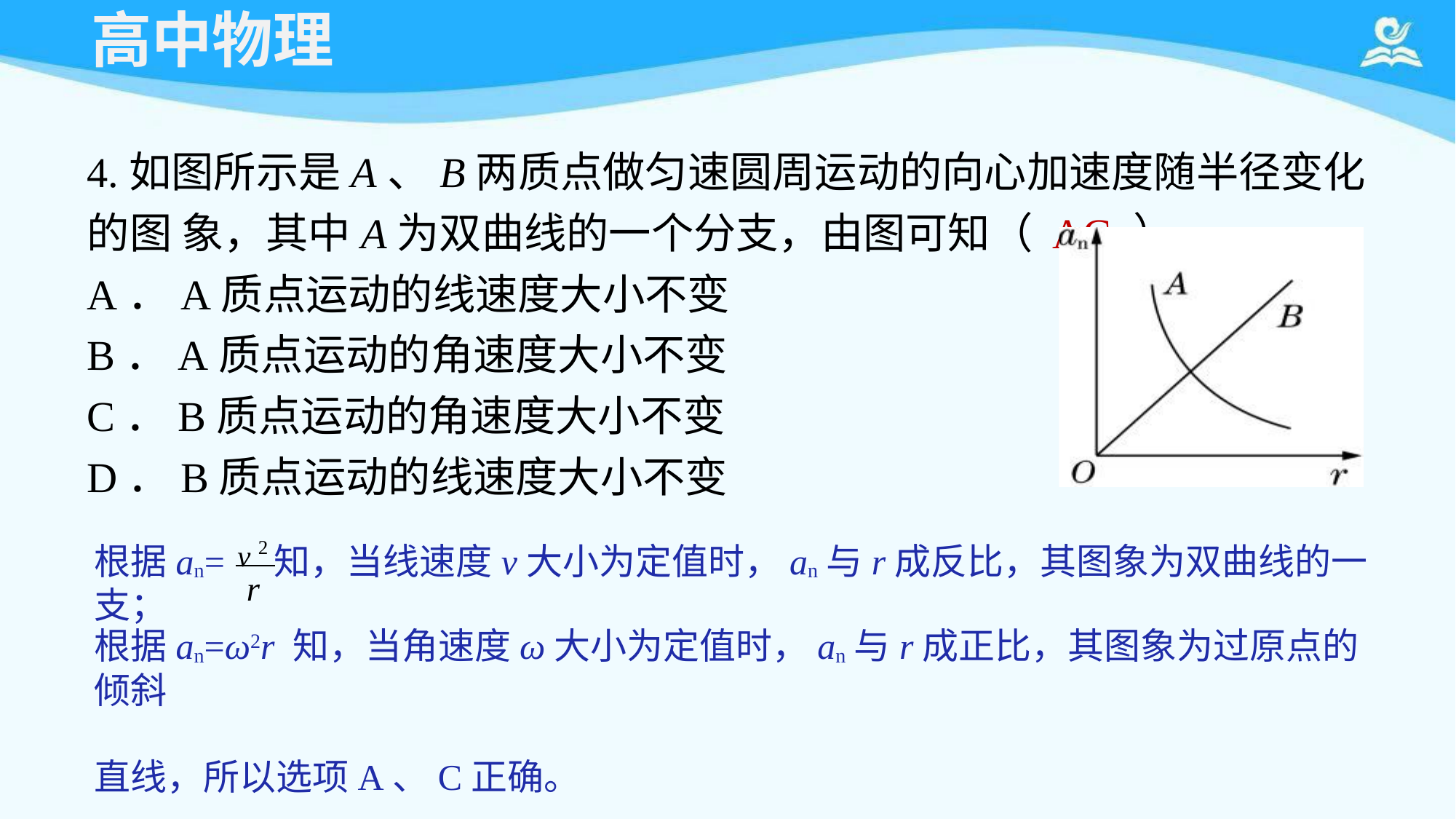

# 高中物理
4.如图所示是A、B两质点做匀速圆周运动的向心加速度随半径变化的图 象，其中A为双曲线的一个分支，由图可知（ AC ）
A．A质点运动的线速度大小不变
B．A质点运动的角速度大小不变
C．B质点运动的角速度大小不变
D．B质点运动的线速度大小不变

v 2
根据an=	知，当线速度v大小为定值时，an与r成反比，其图象为双曲线的一支；
r

根据an=ω2r 知，当角速度ω大小为定值时，an与r成正比，其图象为过原点的倾斜

直线，所以选项A、C正确。